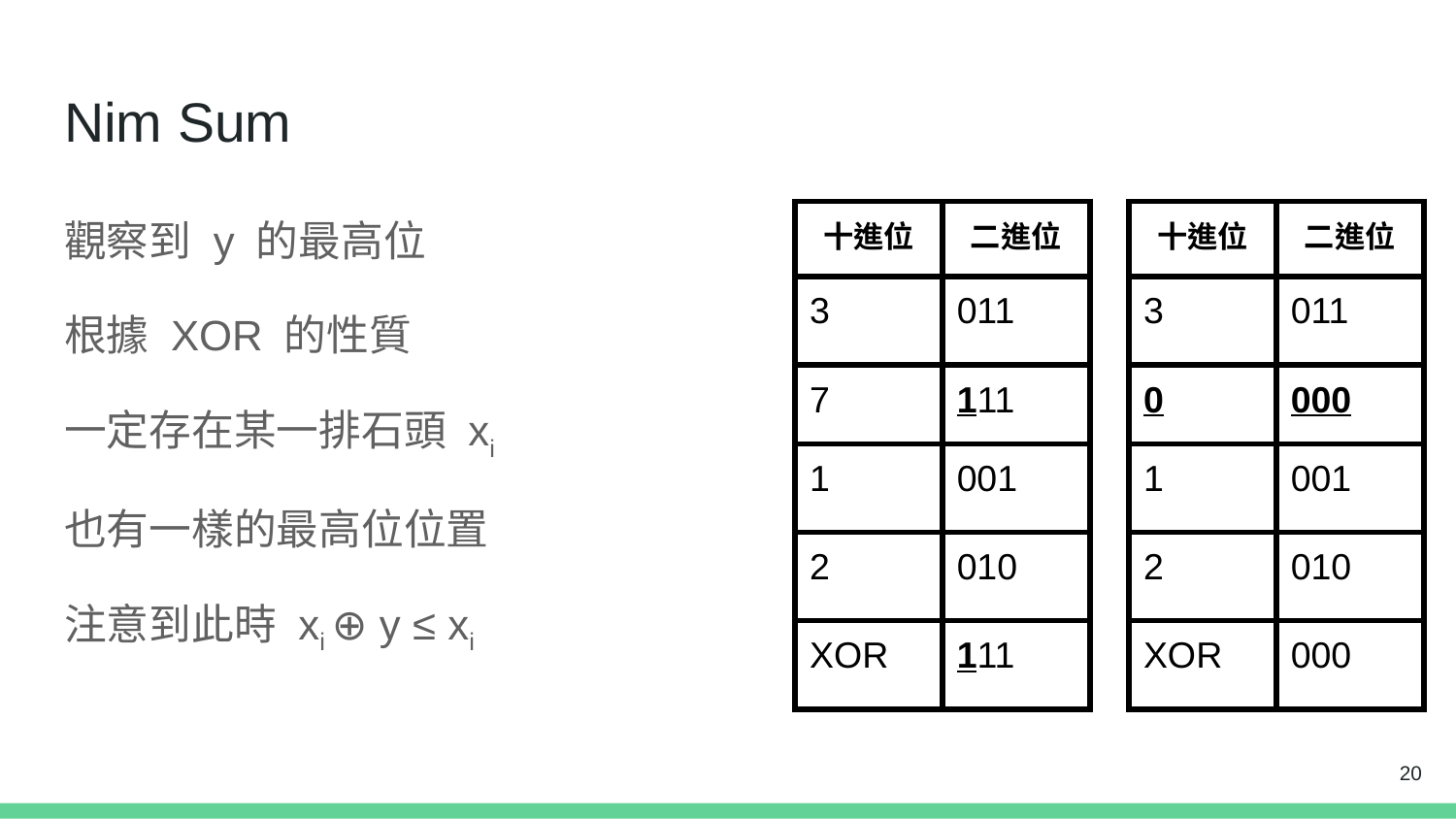

# Nim Sum
觀察到 y 的最高位
根據 XOR 的性質
一定存在某一排石頭 xi
也有一樣的最高位位置
注意到此時 xi ⊕ y ≤ xi
| 十進位 | 二進位 |
| --- | --- |
| 3 | 011 |
| 7 | 111 |
| 1 | 001 |
| 2 | 010 |
| XOR | 111 |
| 十進位 | 二進位 |
| --- | --- |
| 3 | 011 |
| 0 | 000 |
| 1 | 001 |
| 2 | 010 |
| XOR | 000 |
20